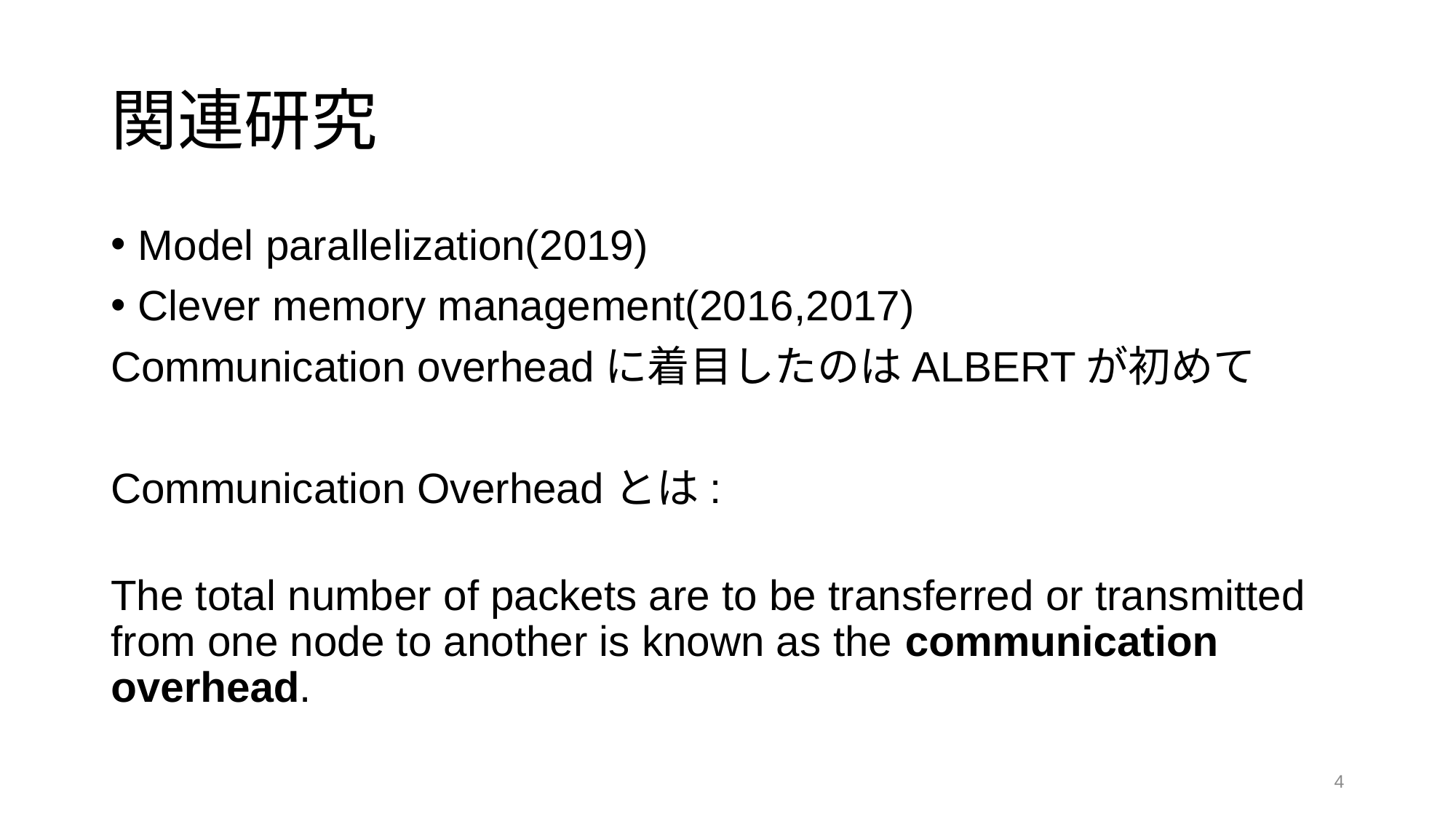

# 関連研究
Model parallelization(2019)
Clever memory management(2016,2017)
Communication overheadに着目したのはALBERTが初めて

Communication Overheadとは:
The total number of packets are to be transferred or transmitted from one node to another is known as the communication overhead.
4